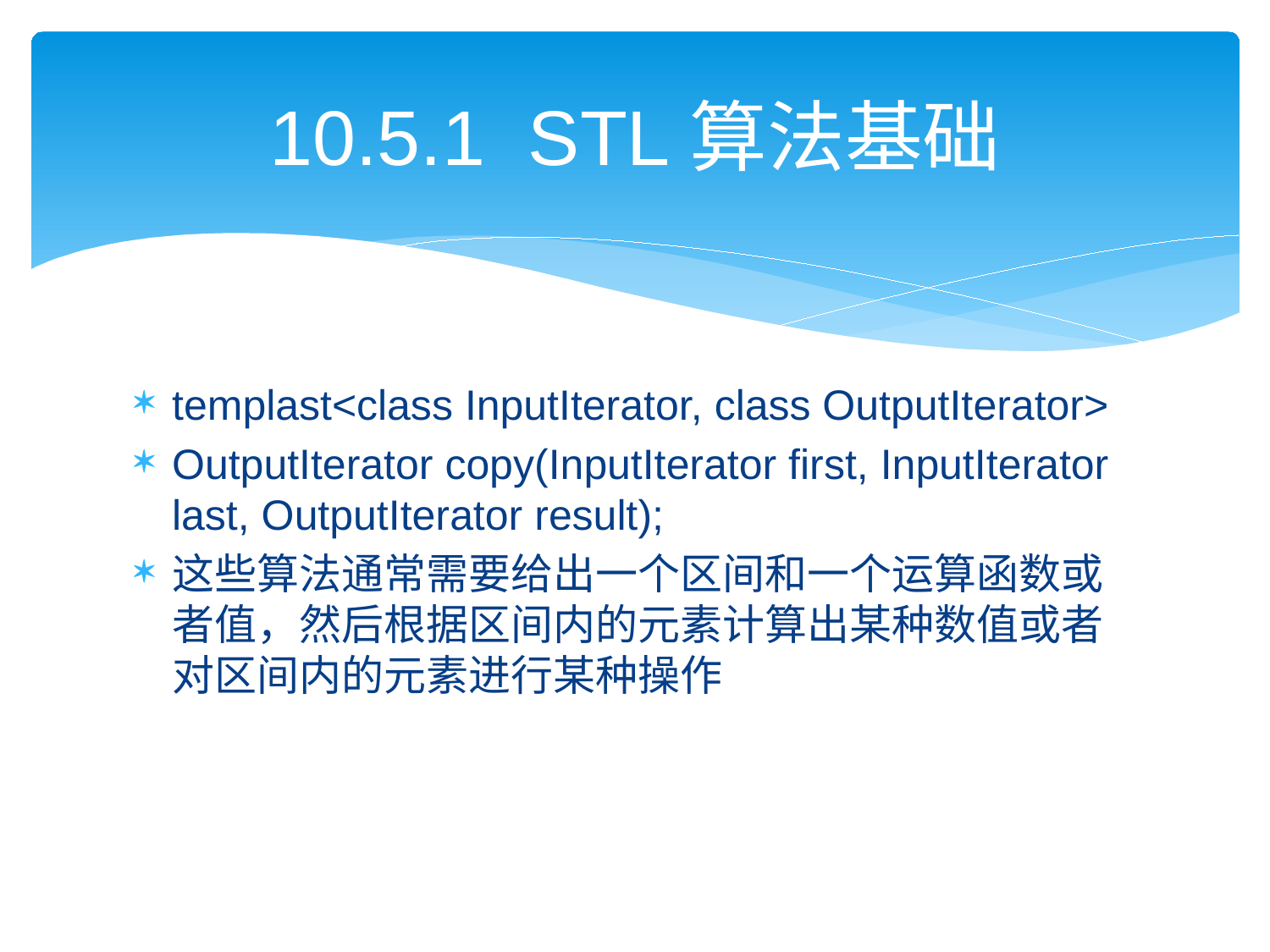

# 10.5.1  STL算法基础
templast<class InputIterator, class OutputIterator>
OutputIterator copy(InputIterator first, InputIterator last, OutputIterator result);
这些算法通常需要给出一个区间和一个运算函数或者值，然后根据区间内的元素计算出某种数值或者对区间内的元素进行某种操作